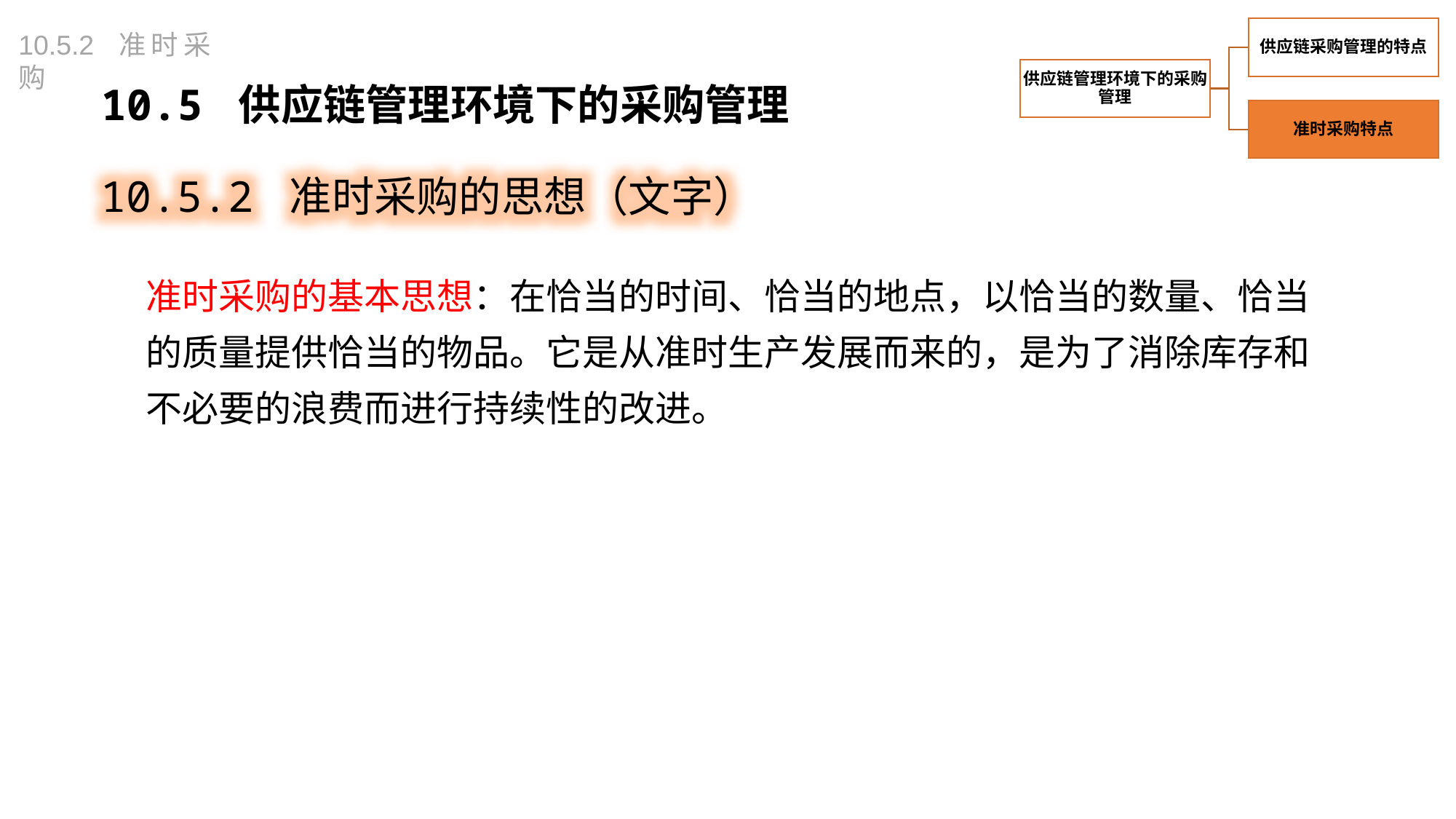

供应链管理环境下的采购管理
供应链采购管理的特点
准时采购特点
10.5.2 准时采购
10.5 供应链管理环境下的采购管理
10.5.2 准时采购的思想（文字）
准时采购的基本思想：在恰当的时间、恰当的地点，以恰当的数量、恰当的质量提供恰当的物品。它是从准时生产发展而来的，是为了消除库存和不必要的浪费而进行持续性的改进。